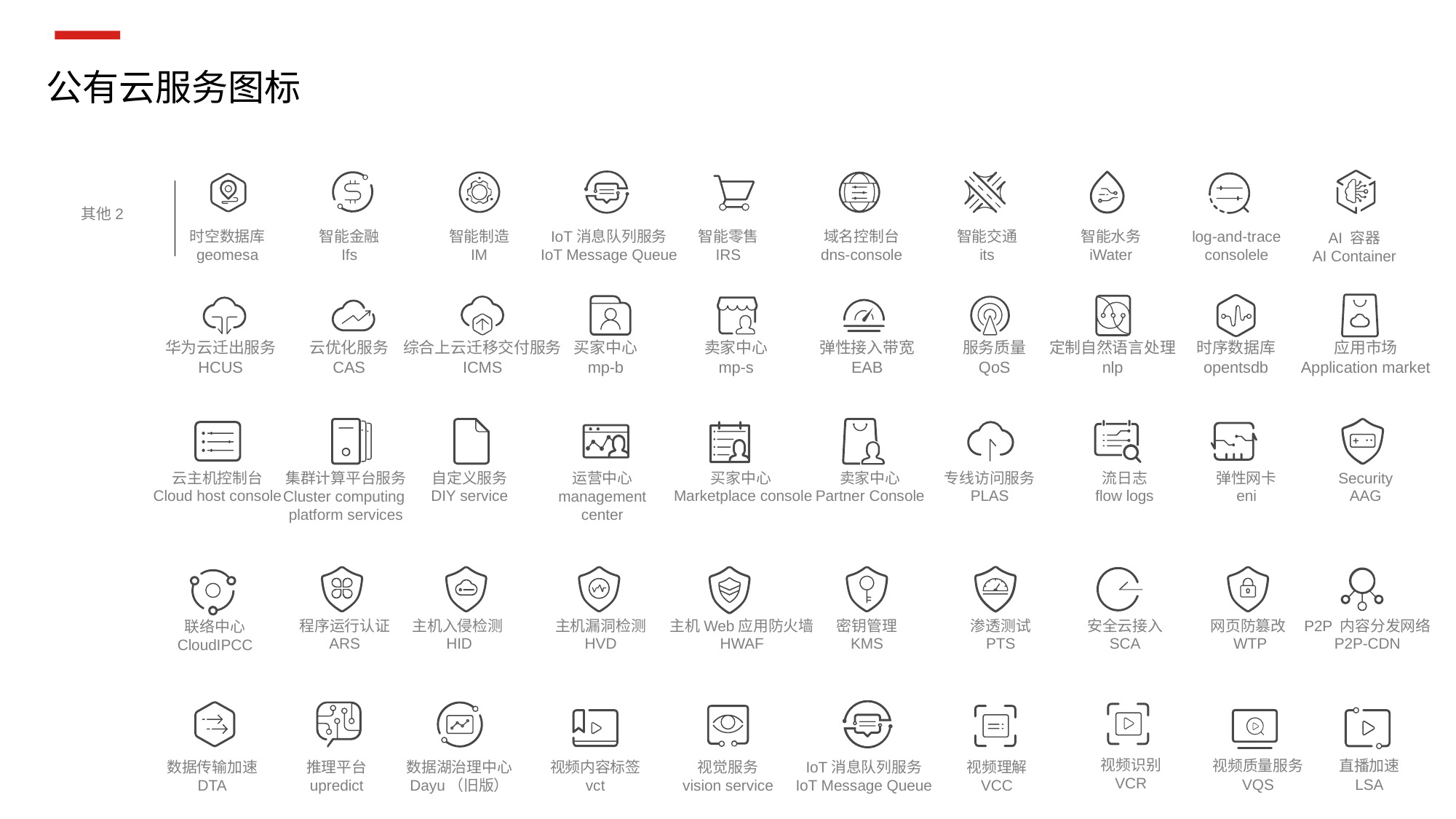

公有云服务图标

其他2
时空数据库
geomesa
智能金融
Ifs
智能制造
IM
IoT消息队列服务
IoT Message Queue
智能零售
IRS
域名控制台
dns-console
智能交通
its
智能水务
iWater
log-and-trace
consolele
AI 容器
AI Container

华为云迁出服务
HCUS
云优化服务
CAS
综合上云迁移交付服务
ICMS
买家中心
mp-b
卖家中心
mp-s
弹性接入带宽
EAB
服务质量
QoS
定制自然语言处理
nlp
时序数据库
opentsdb
应用市场
Application market

云主机控制台
Cloud host console
集群计算平台服务
Cluster computing
platform services
自定义服务
DIY service
运营中心
management center
买家中心
 Marketplace console
卖家中心
Partner Console
专线访问服务
PLAS
流日志
flow logs
弹性网卡
eni
Security
AAG

程序运行认证
ARS
主机入侵检测HID
主机漏洞检测
HVD
主机Web应用防火墙
HWAF
密钥管理
KMS
渗透测试
PTS
安全云接入
SCA
网页防篡改
WTP
P2P 内容分发网络
P2P-CDN
联络中心
CloudIPCC

视频识别
VCR
视频质量服务
VQS
直播加速
LSA
数据传输加速
DTA
推理平台
upredict
数据湖治理中心
Dayu（旧版）
视频内容标签
vct
视觉服务
vision service
IoT消息队列服务
IoT Message Queue
视频理解
VCC